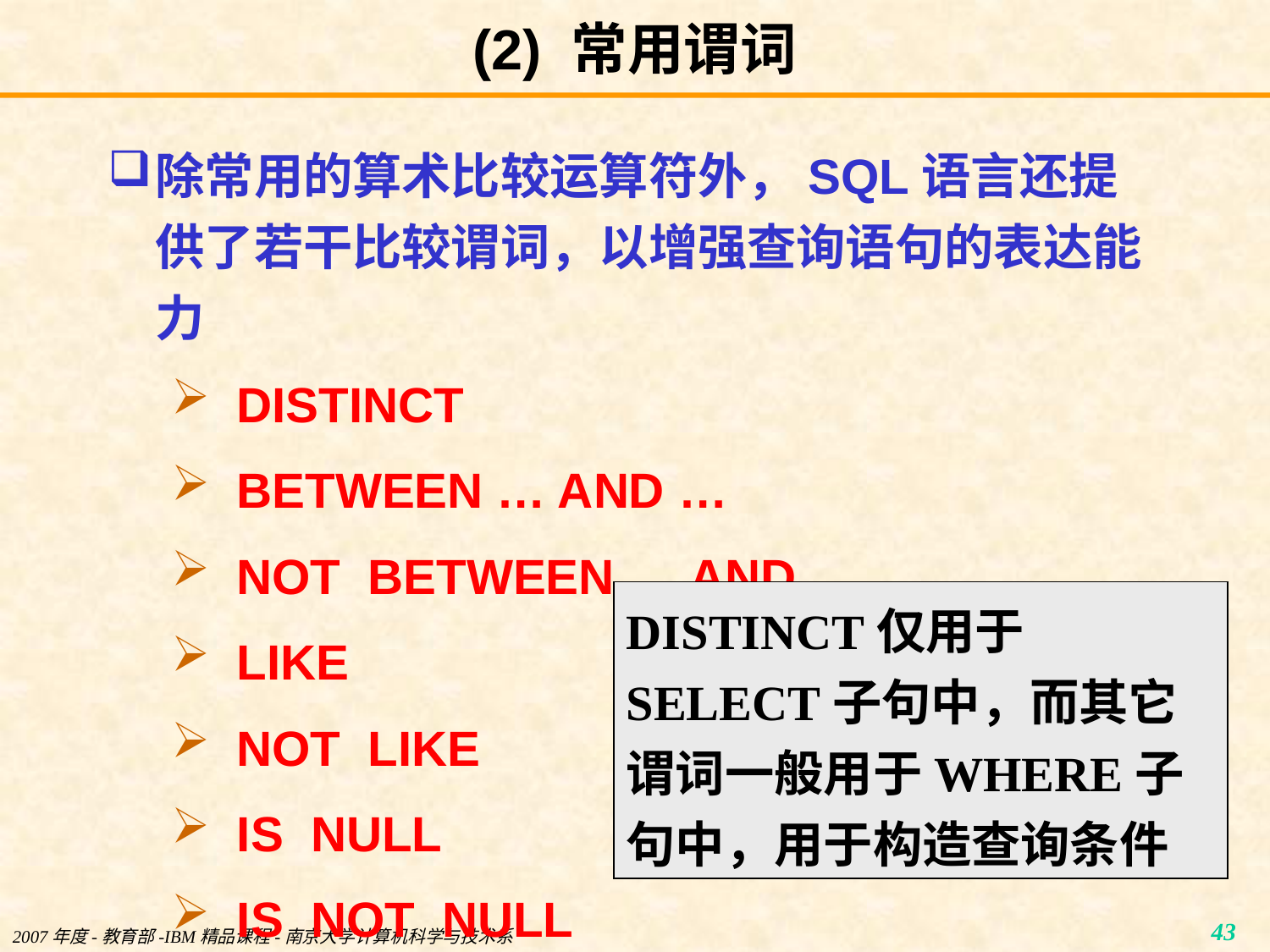

# (2) 常用谓词
除常用的算术比较运算符外，SQL语言还提供了若干比较谓词，以增强查询语句的表达能力
DISTINCT
BETWEEN … AND …
NOT  BETWEEN … AND …
LIKE
NOT  LIKE
IS  NULL
IS  NOT  NULL
DISTINCT仅用于SELECT子句中，而其它谓词一般用于WHERE子句中，用于构造查询条件
43
2007年度-教育部-IBM精品课程-南京大学计算机科学与技术系